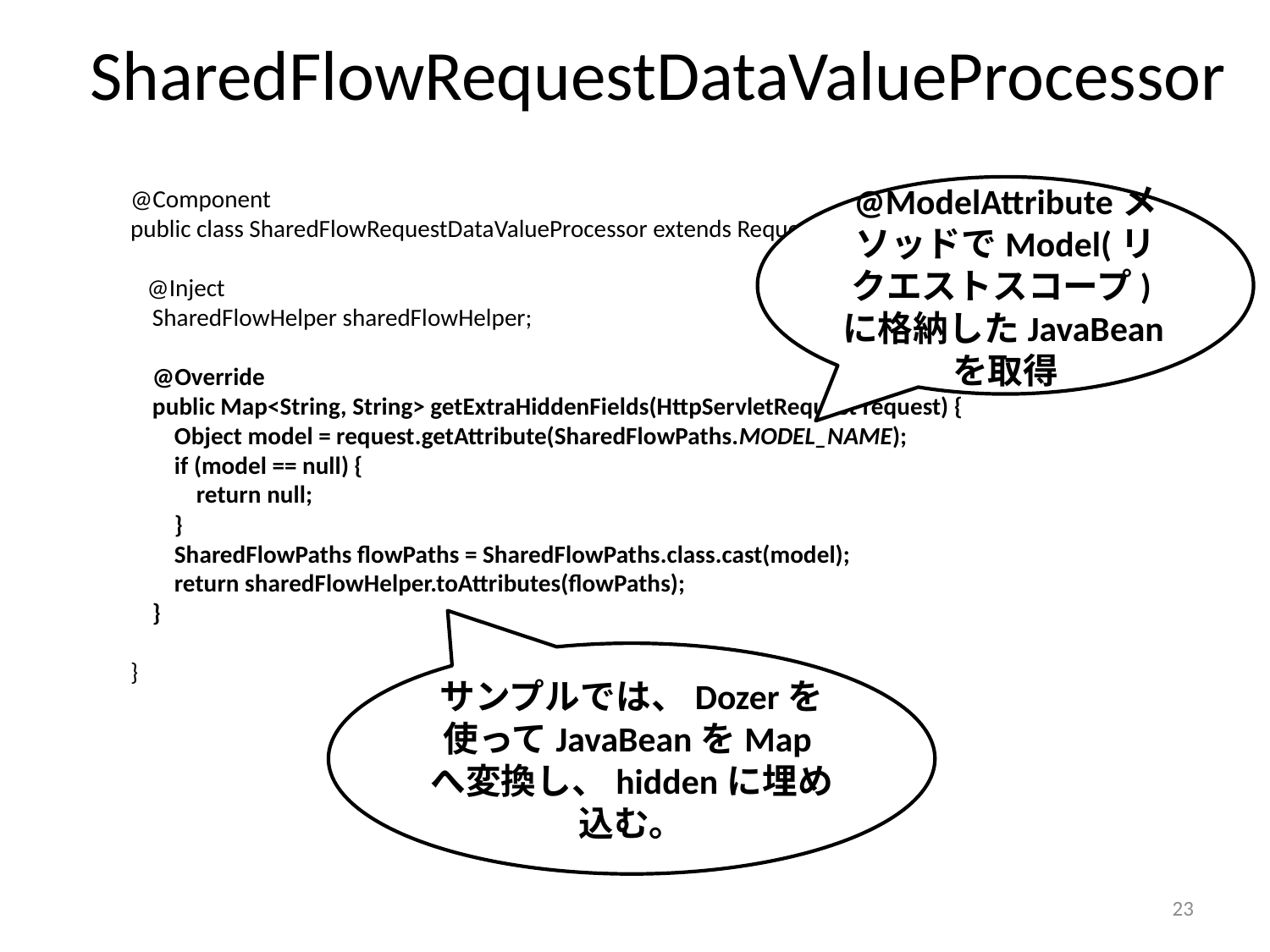

# SharedFlowRequestDataValueProcessor
@Component
public class SharedFlowRequestDataValueProcessor extends RequestDataValueProcessorAdaptor {
   @Inject
    SharedFlowHelper sharedFlowHelper;
    @Override
    public Map<String, String> getExtraHiddenFields(HttpServletRequest request) {
        Object model = request.getAttribute(SharedFlowPaths.MODEL_NAME);
        if (model == null) {
            return null;
        }
        SharedFlowPaths flowPaths = SharedFlowPaths.class.cast(model);
        return sharedFlowHelper.toAttributes(flowPaths);
    }
}
@ModelAttributeメソッドでModel(リクエストスコープ)に格納したJavaBeanを取得
サンプルでは、Dozerを使ってJavaBeanをMapへ変換し、hiddenに埋め込む。
23